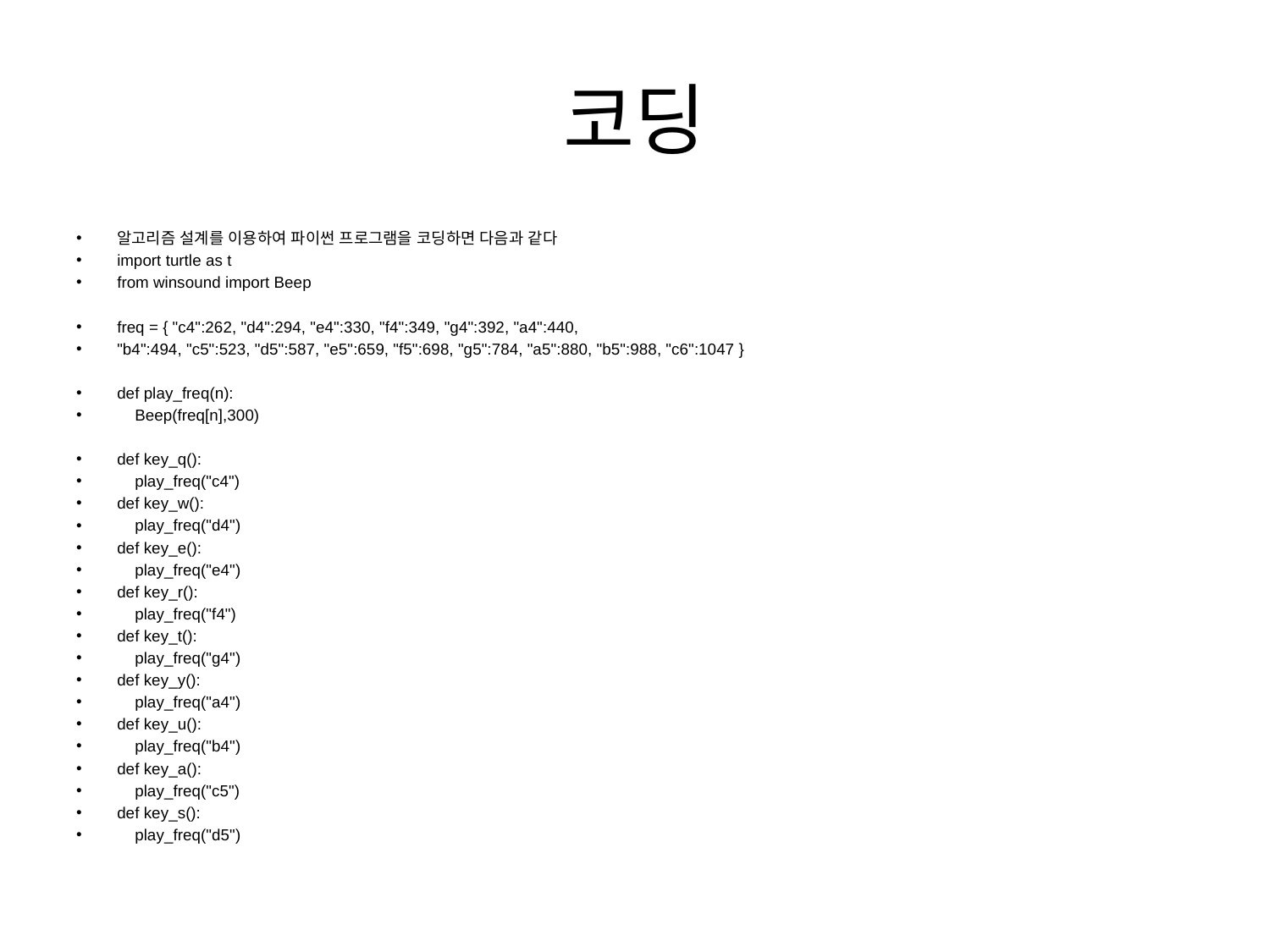

# 코딩
알고리즘 설계를 이용하여 파이썬 프로그램을 코딩하면 다음과 같다
import turtle as t
from winsound import Beep

freq = { "c4":262, "d4":294, "e4":330, "f4":349, "g4":392, "a4":440,
"b4":494, "c5":523, "d5":587, "e5":659, "f5":698, "g5":784, "a5":880, "b5":988, "c6":1047 }

def play_freq(n):
    Beep(freq[n],300)

def key_q():
    play_freq("c4")
def key_w():
    play_freq("d4")
def key_e():
    play_freq("e4")
def key_r():
    play_freq("f4")
def key_t():
    play_freq("g4")
def key_y():
    play_freq("a4")
def key_u():
    play_freq("b4")
def key_a():
    play_freq("c5")
def key_s():
    play_freq("d5")